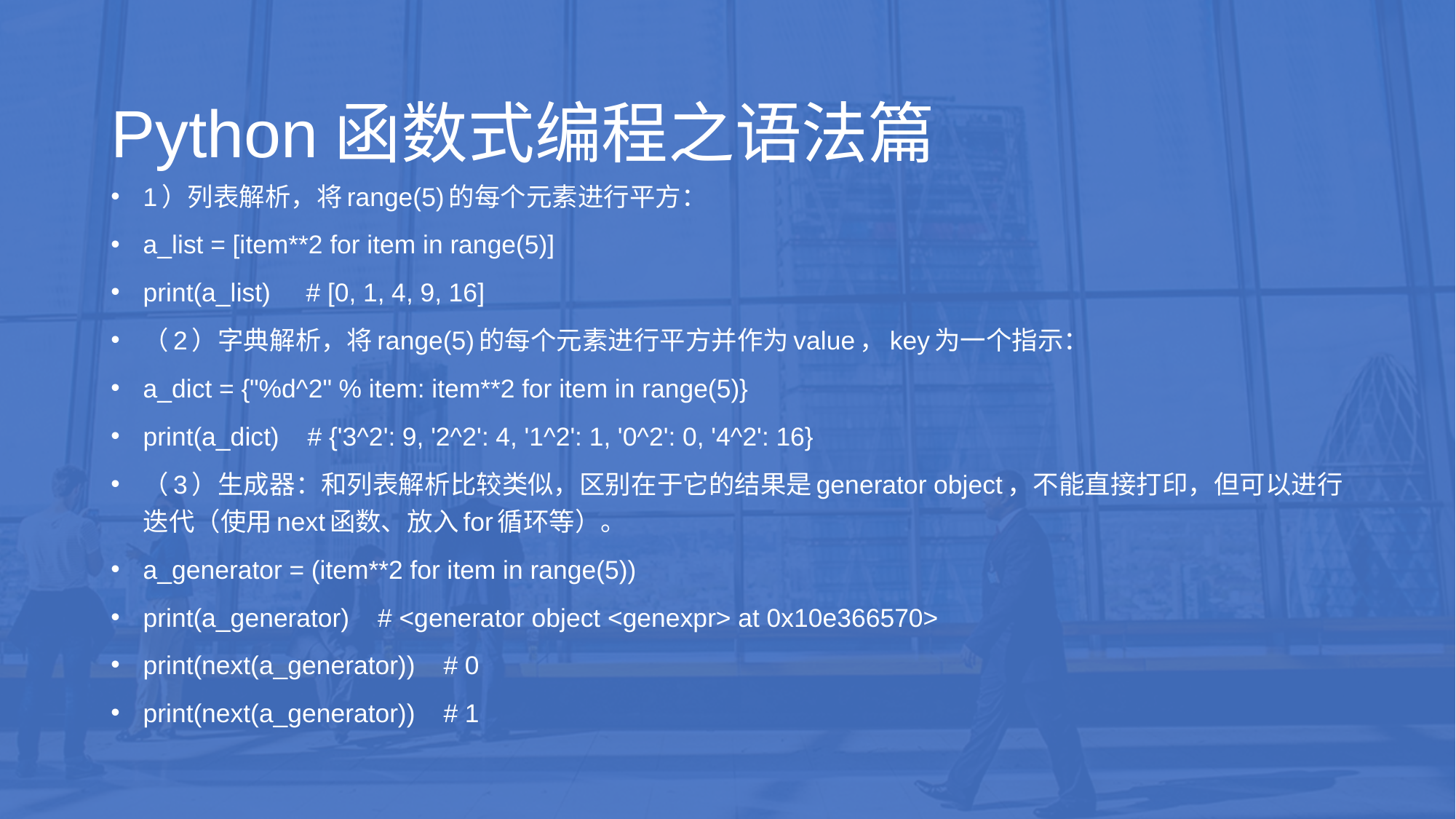

# Python函数式编程之语法篇
1）列表解析，将range(5)的每个元素进行平方：
a_list = [item**2 for item in range(5)]
print(a_list)     # [0, 1, 4, 9, 16]
（2）字典解析，将range(5)的每个元素进行平方并作为value，key为一个指示：
a_dict = {"%d^2" % item: item**2 for item in range(5)}
print(a_dict)    # {'3^2': 9, '2^2': 4, '1^2': 1, '0^2': 0, '4^2': 16}
（3）生成器：和列表解析比较类似，区别在于它的结果是generator object，不能直接打印，但可以进行迭代（使用next函数、放入for循环等）。
a_generator = (item**2 for item in range(5))
print(a_generator)    # <generator object <genexpr> at 0x10e366570>
print(next(a_generator))    # 0
print(next(a_generator))    # 1